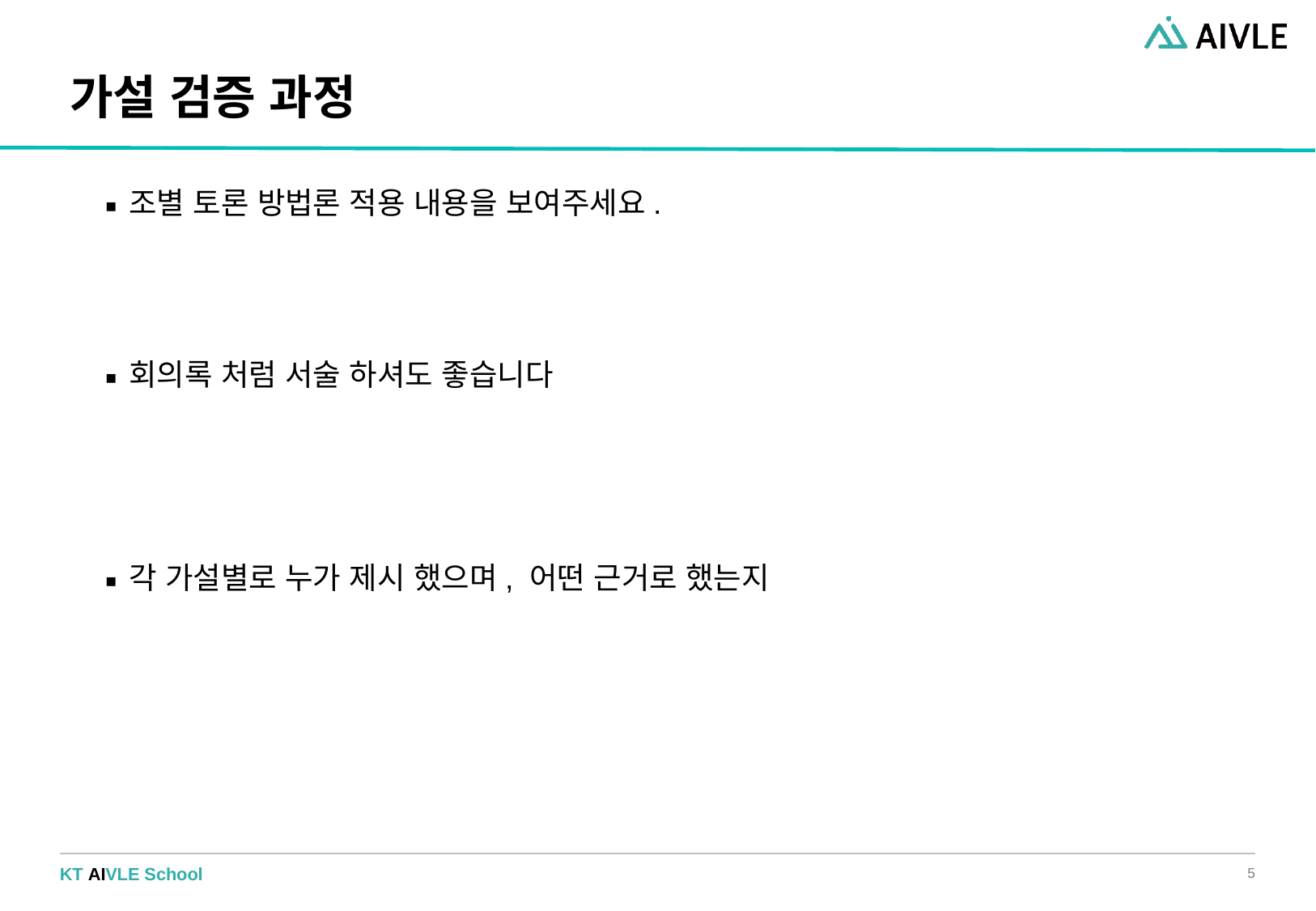

# 가설 검증 과정
조별 토론 방법론 적용 내용을 보여주세요.
회의록 처럼 서술 하셔도 좋습니다
각 가설별로 누가 제시 했으며, 어떤 근거로 했는지